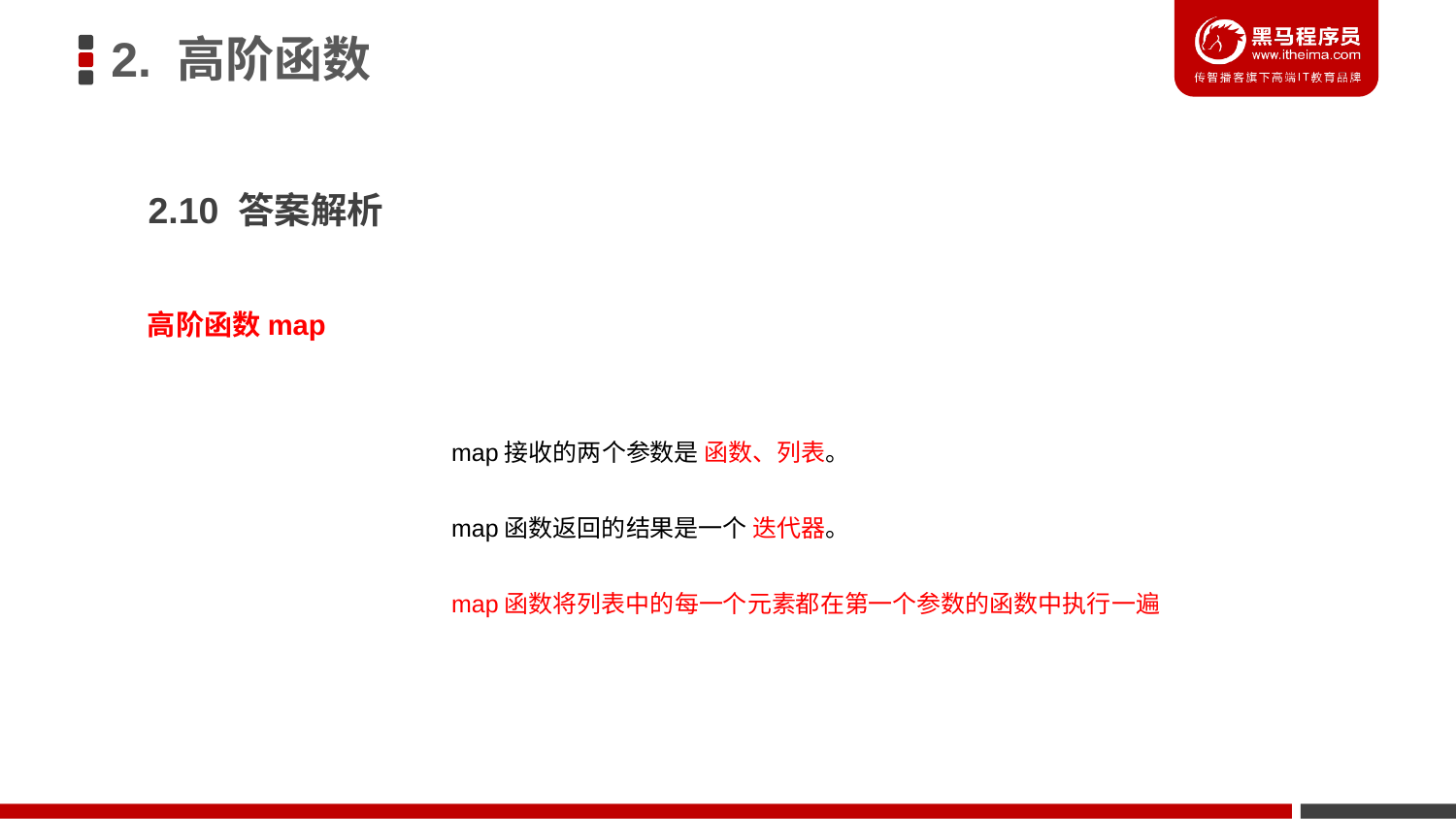

2. 高阶函数
2.10 答案解析
高阶函数map
	map接收的两个参数是 函数、列表。

	map函数返回的结果是一个 迭代器。

	map函数将列表中的每一个元素都在第一个参数的函数中执行一遍